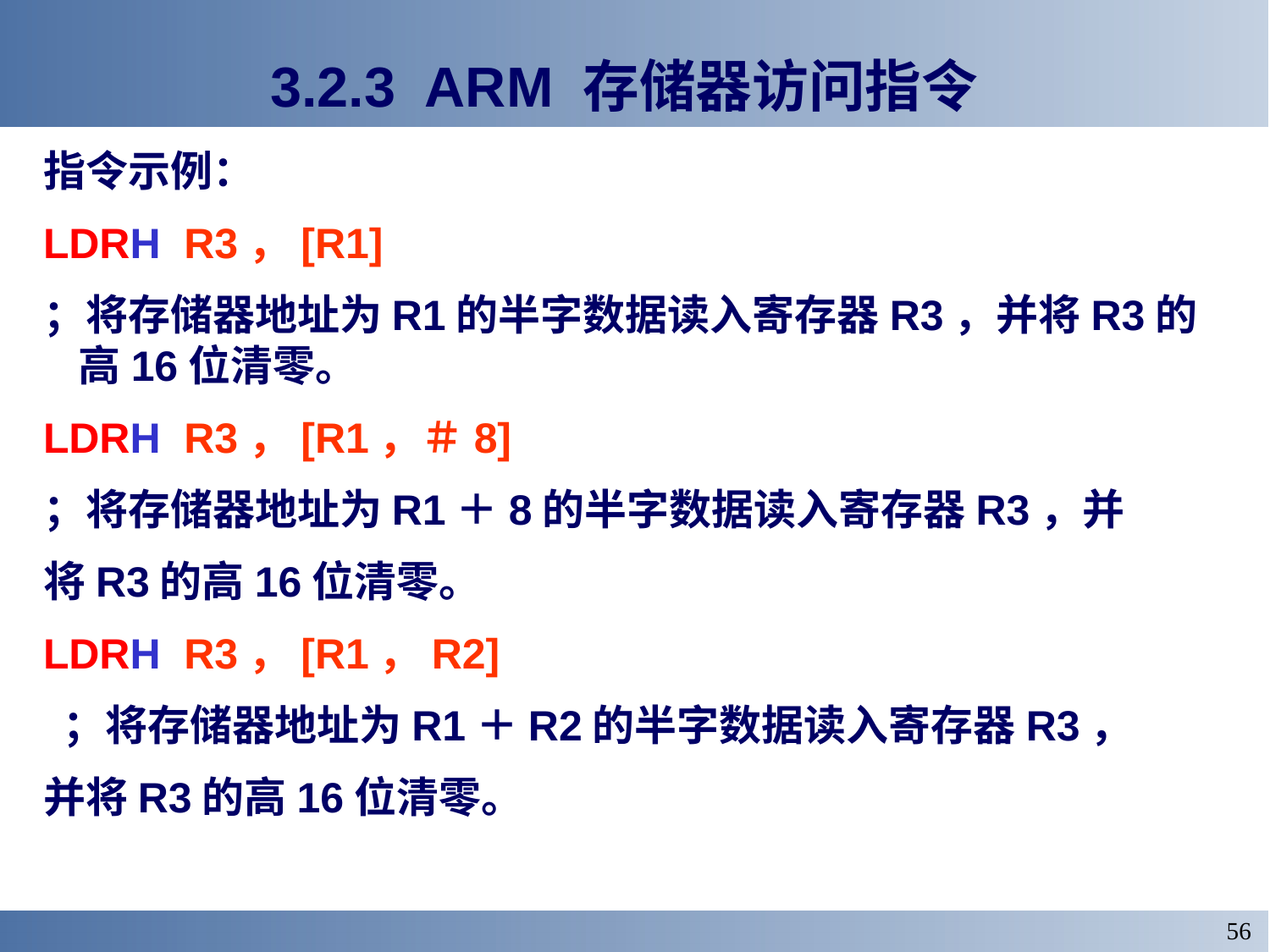

# 3.2.3  ARM 存储器访问指令
指令示例：
LDRH  R3，[R1]
；将存储器地址为R1的半字数据读入寄存器R3，并将R3的高16位清零。
LDRH  R3，[R1，＃8]
；将存储器地址为R1＋8的半字数据读入寄存器R3，并
将R3的高16位清零。
LDRH  R3，[R1，R2]
 ；将存储器地址为R1＋R2的半字数据读入寄存器R3，
并将R3的高16位清零。